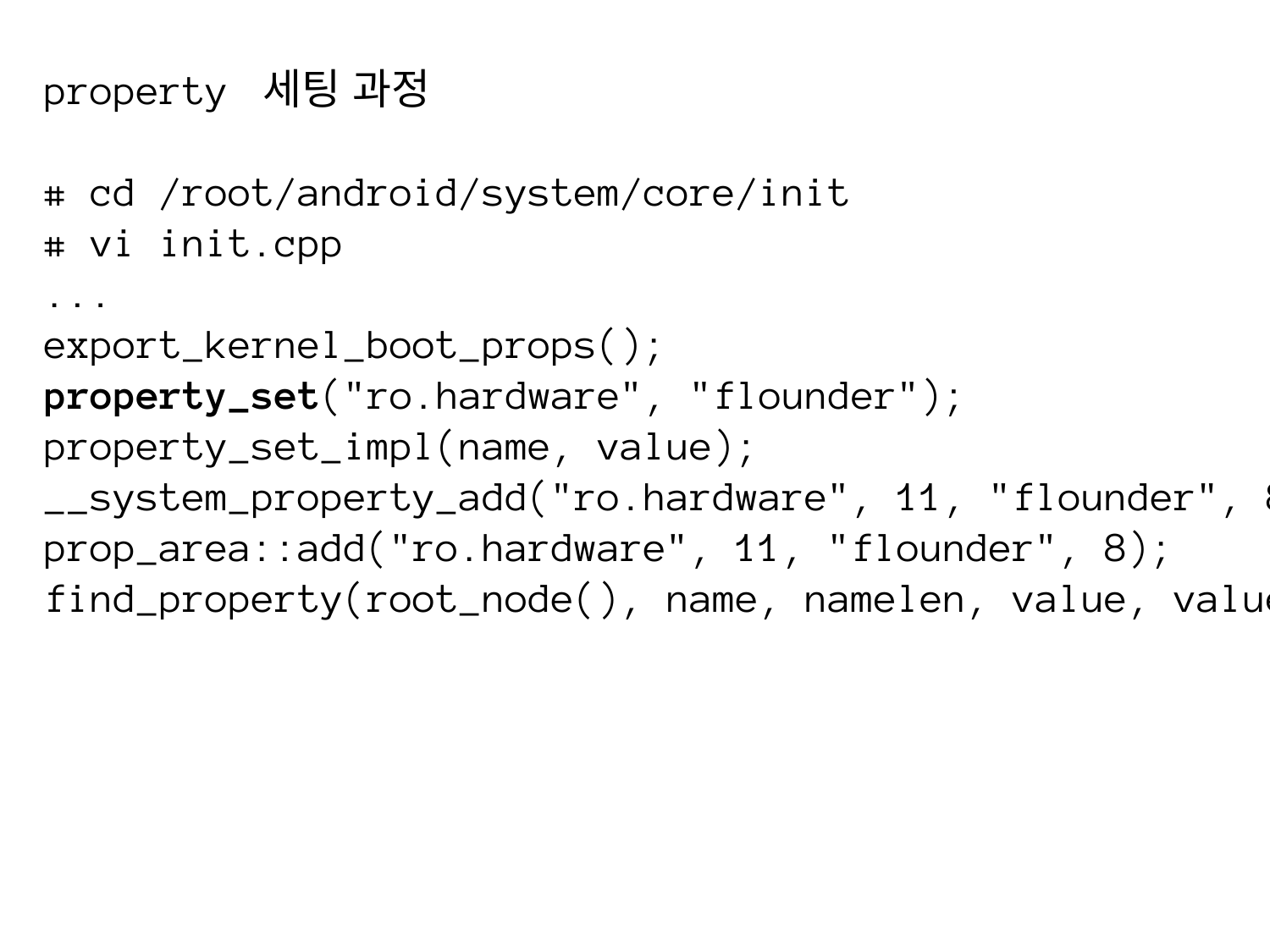

property 세팅 과정

# cd /root/android/system/core/init
# vi init.cpp
...
export_kernel_boot_props();
property_set("ro.hardware", "flounder");
property_set_impl(name, value);
__system_property_add("ro.hardware", 11, "flounder", 8);
prop_area::add("ro.hardware", 11, "flounder", 8);
find_property(root_node(), name, namelen, value, valuelen, true);